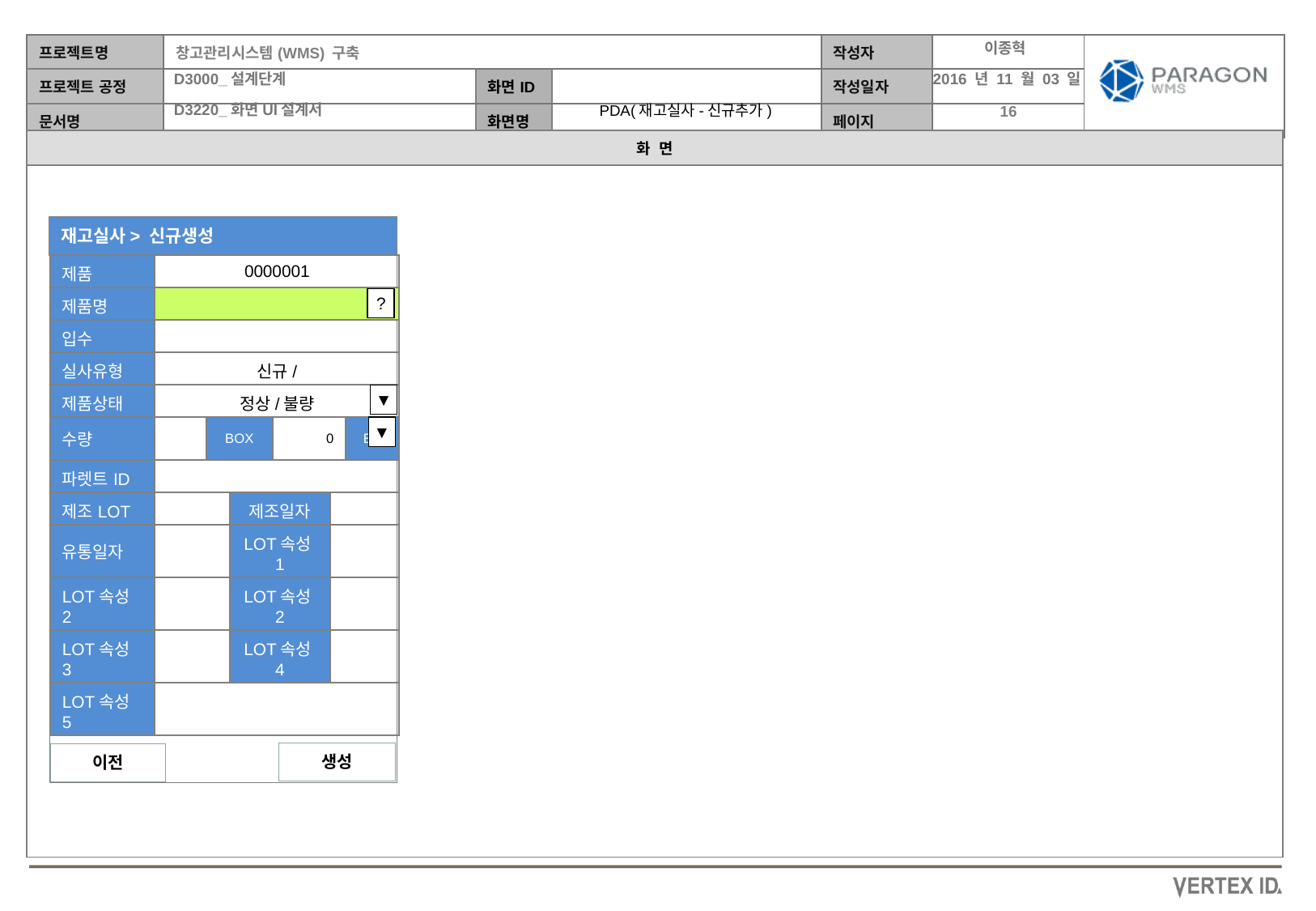

이종혁
2016 년 11 월 03 일
PDA(재고실사-신규추가)
재고실사> 신규생성

| 제품 | 0000001 |  |  |  |  |  |
| --- | --- | --- | --- | --- | --- | --- |
| 제품명 |  |  |  |  |  |  |
| 입수 |  |  |  |  |  |  |
| 실사유형 | 신규/ |  |  |  |  |  |
| 제품상태 | 정상/불량 |  |  |  |  |  |
| 수량 |  | BOX |  | 0 |  | EA |
| 파렛트ID |  |  |  |  |  |  |
| 제조LOT |  |  | 제조일자 |  |  |  |
| 유통일자 |  |  | LOT속성1 |  |  |  |
| LOT속성2 |  |  | LOT속성2 |  |  |  |
| LOT속성3 |  |  | LOT속성4 |  |  |  |
| LOT속성5 |  |  |  |  |  |  |
?
▼
▼
생성
이전